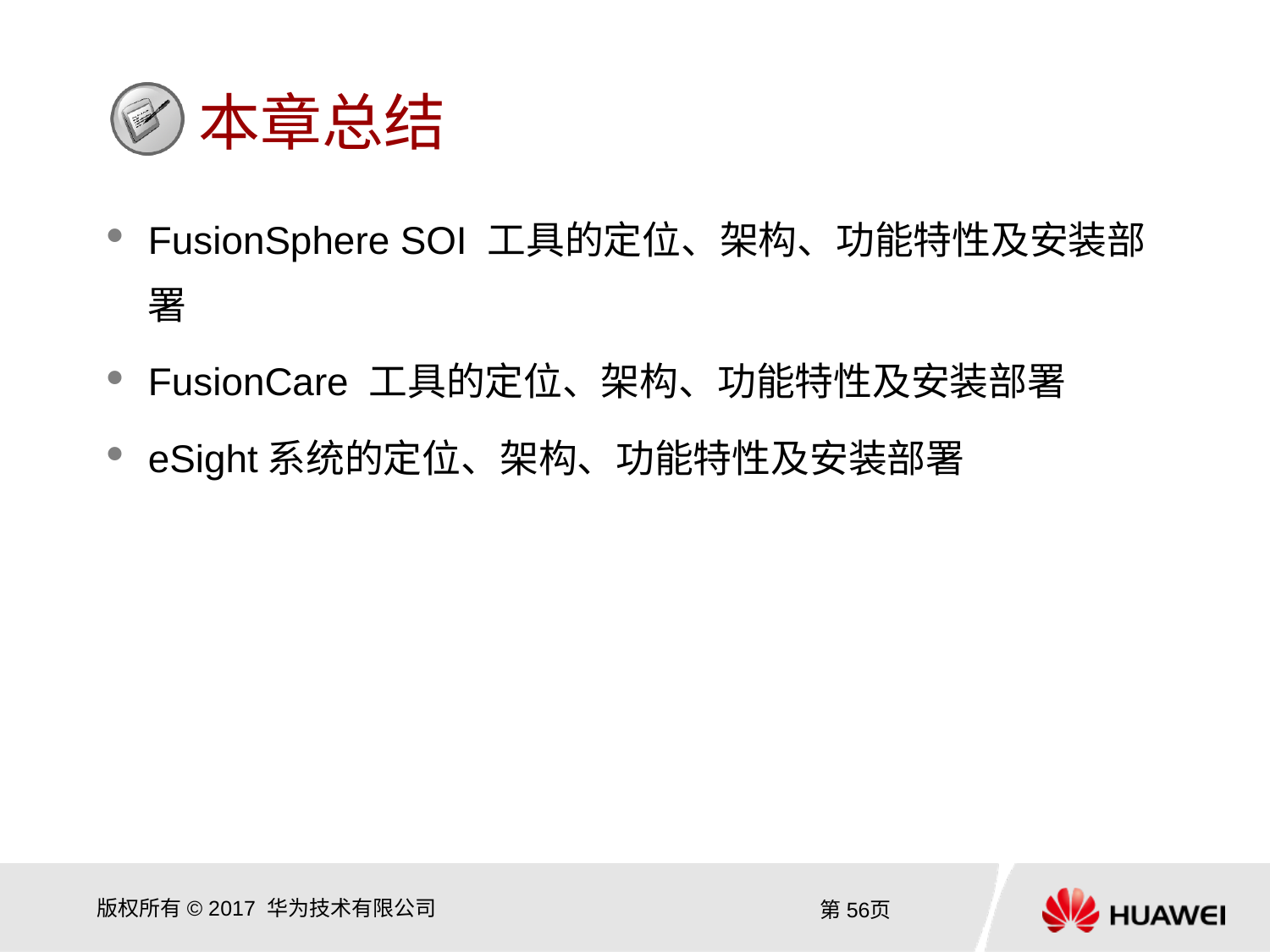

FusionSphere SOI 工具的定位、架构、功能特性及安装部署
FusionCare 工具的定位、架构、功能特性及安装部署
eSight系统的定位、架构、功能特性及安装部署